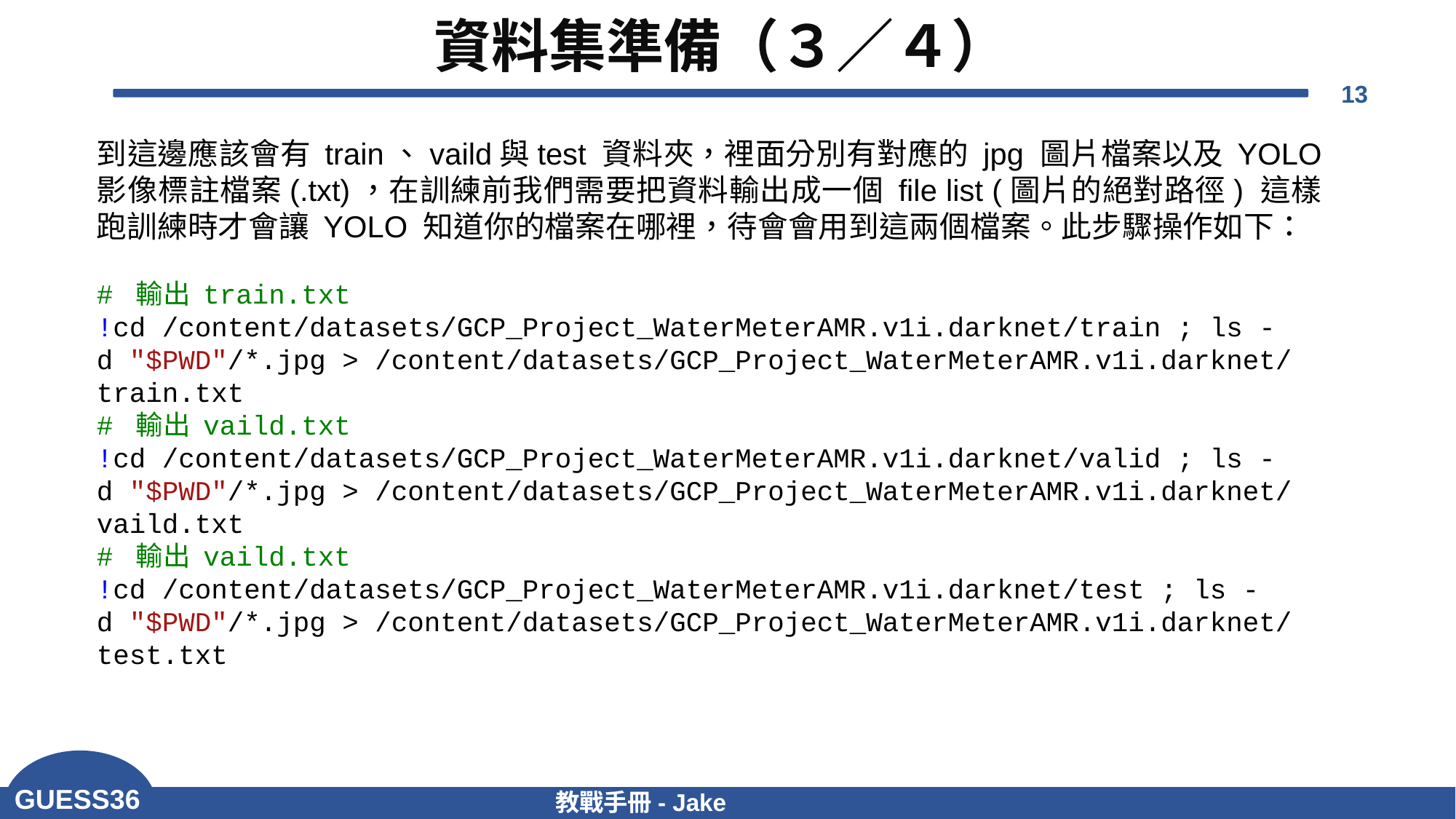

# 資料集準備（３／４）
13
到這邊應該會有 train、vaild與test 資料夾，裡面分別有對應的 jpg 圖片檔案以及 YOLO 影像標註檔案(.txt)，在訓練前我們需要把資料輸出成一個 file list (圖片的絕對路徑) 這樣跑訓練時才會讓 YOLO 知道你的檔案在哪裡，待會會用到這兩個檔案。此步驟操作如下：

# 輸出 train.txt
!cd /content/datasets/GCP_Project_WaterMeterAMR.v1i.darknet/train ; ls -d "$PWD"/*.jpg > /content/datasets/GCP_Project_WaterMeterAMR.v1i.darknet/train.txt
# 輸出 vaild.txt
!cd /content/datasets/GCP_Project_WaterMeterAMR.v1i.darknet/valid ; ls -d "$PWD"/*.jpg > /content/datasets/GCP_Project_WaterMeterAMR.v1i.darknet/vaild.txt
# 輸出 vaild.txt
!cd /content/datasets/GCP_Project_WaterMeterAMR.v1i.darknet/test ; ls -d "$PWD"/*.jpg > /content/datasets/GCP_Project_WaterMeterAMR.v1i.darknet/test.txt